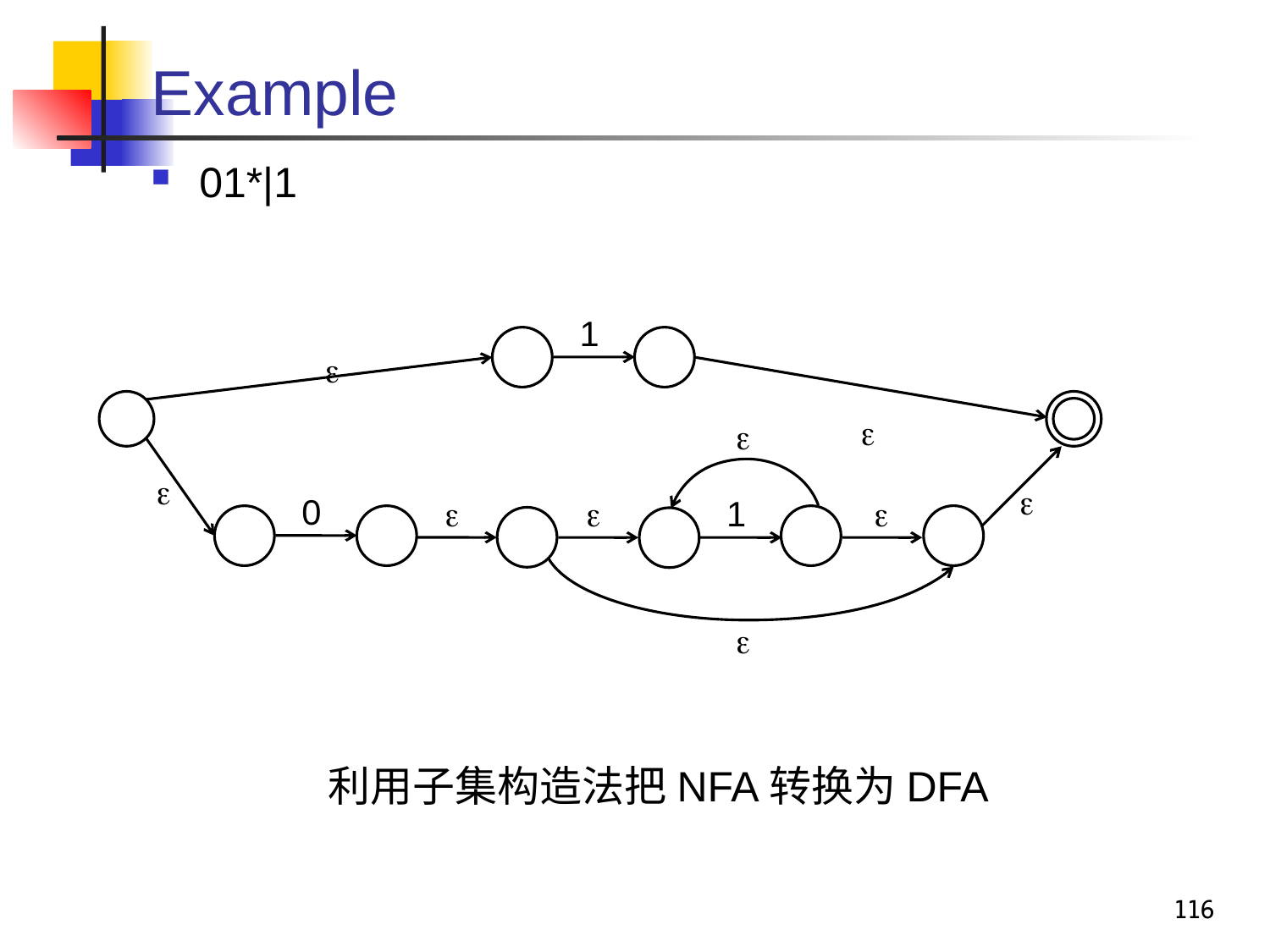

# Example
01*|1
1

ε
ε

ε

ε
ε
0

ε

1

ε

ε

ε
利用子集构造法把NFA转换为DFA
116